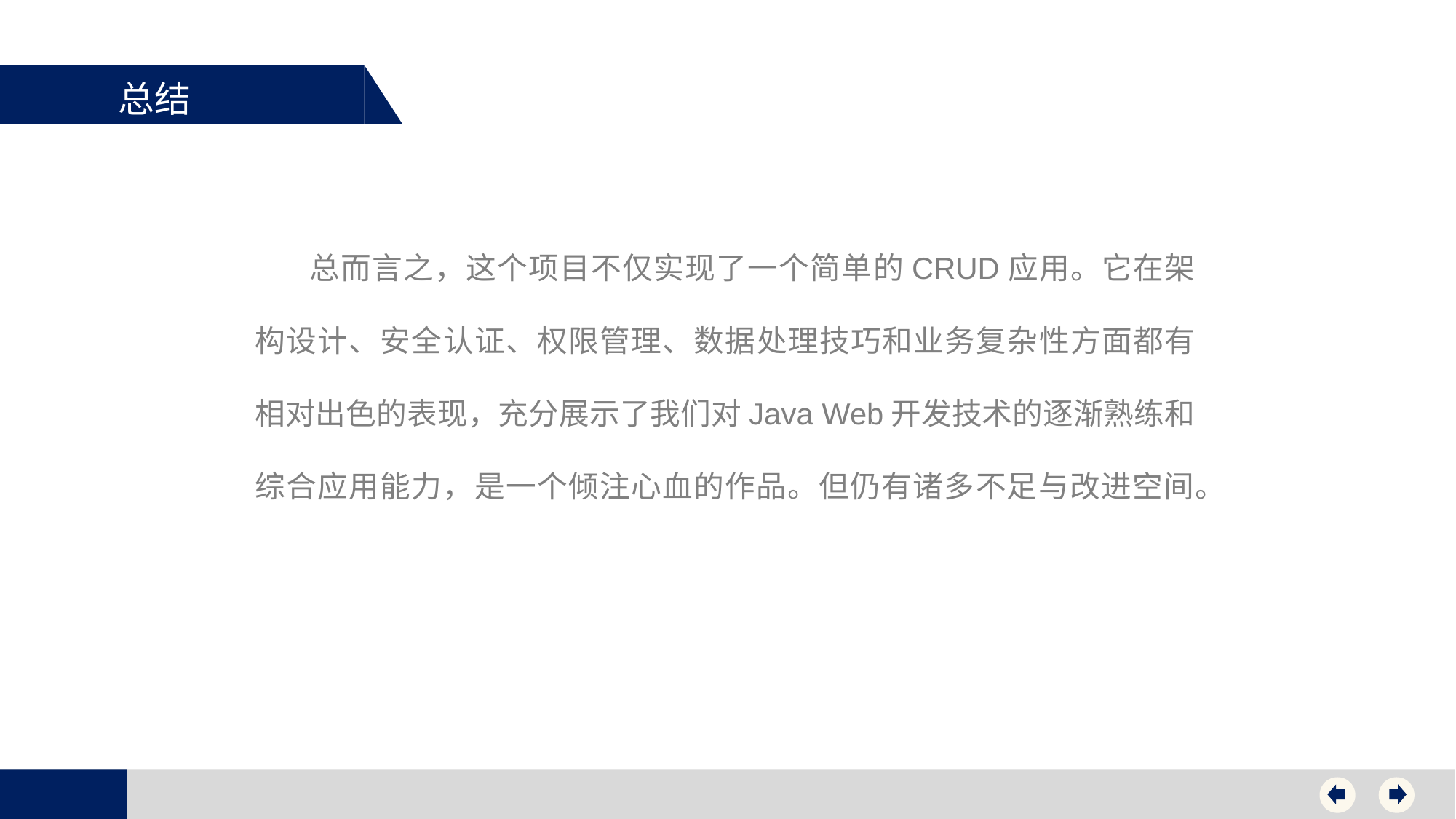

总结
      总而言之，这个项目不仅实现了一个简单的CRUD应用。它在架构设计、安全认证、权限管理、数据处理技巧和业务复杂性方面都有相对出色的表现，充分展示了我们对Java Web开发技术的逐渐熟练和综合应用能力，是一个倾注心血的作品。但仍有诸多不足与改进空间。